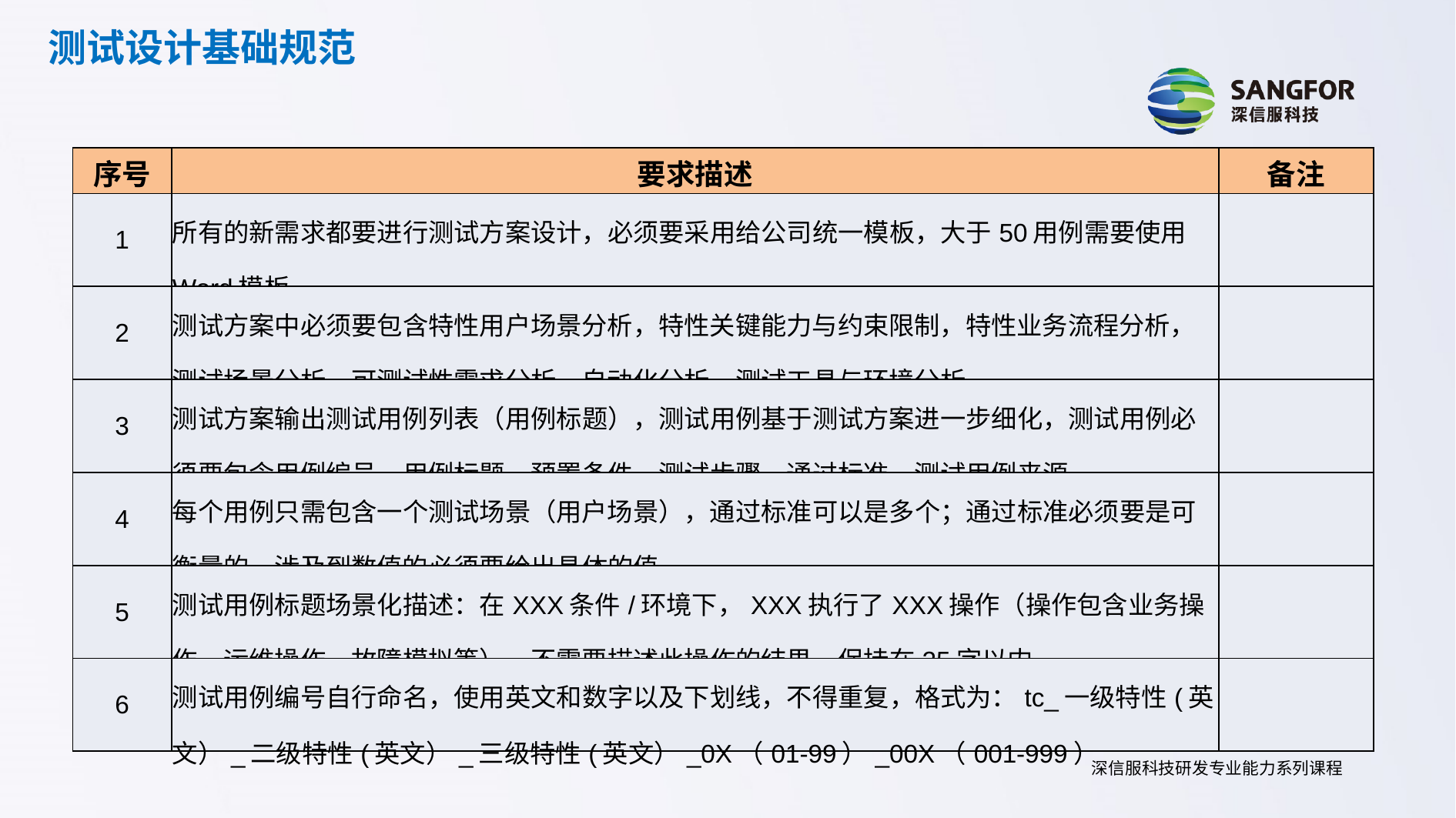

测试设计基础规范
| 序号 | 要求描述 | 备注 |
| --- | --- | --- |
| 1 | 所有的新需求都要进行测试方案设计，必须要采用给公司统一模板，大于50用例需要使用Word模板 |  |
| 2 | 测试方案中必须要包含特性用户场景分析，特性关键能力与约束限制，特性业务流程分析，测试场景分析，可测试性需求分析，自动化分析，测试工具与环境分析， |  |
| 3 | 测试方案输出测试用例列表（用例标题），测试用例基于测试方案进一步细化，测试用例必须要包含用例编号、用例标题、预置条件、测试步骤、通过标准，测试用例来源 |  |
| 4 | 每个用例只需包含一个测试场景（用户场景），通过标准可以是多个；通过标准必须要是可衡量的，涉及到数值的必须要给出具体的值 |  |
| 5 | 测试用例标题场景化描述：在XXX条件/环境下，XXX执行了XXX操作（操作包含业务操作，运维操作、故障模拟等），不需要描述此操作的结果，保持在25字以内 |  |
| 6 | 测试用例编号自行命名，使用英文和数字以及下划线，不得重复，格式为：tc\_一级特性(英文）\_二级特性(英文）\_三级特性(英文）\_0X（01-99）\_00X（001-999） |  |